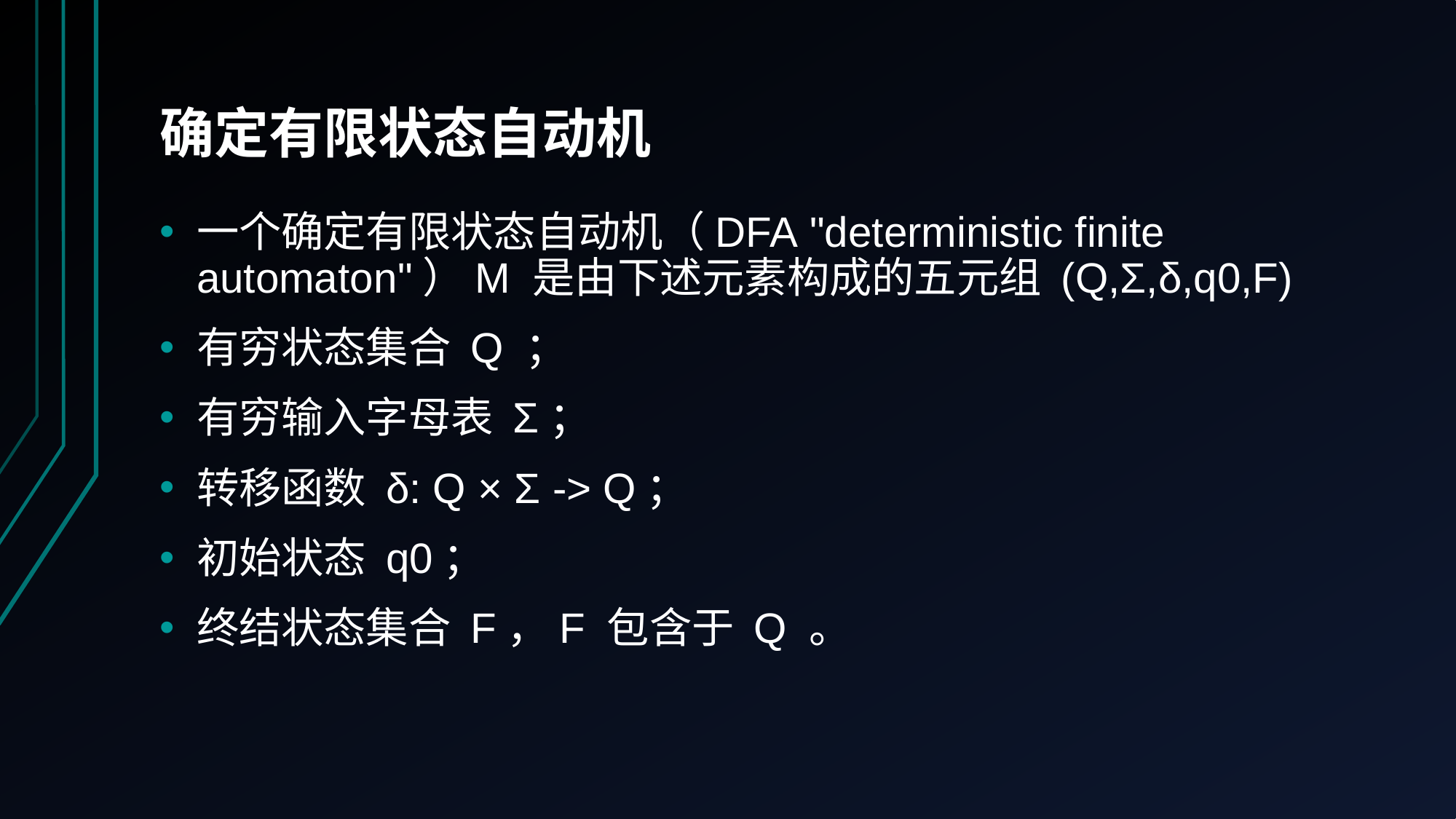

# 确定有限状态自动机
一个确定有限状态自动机（DFA "deterministic finite automaton"）M 是由下述元素构成的五元组 (Q,Σ,δ,q0,F)
有穷状态集合 Q ；
有穷输入字母表 Σ；
转移函数 δ: Q × Σ -> Q；
初始状态 q0；
终结状态集合 F，F 包含于 Q 。